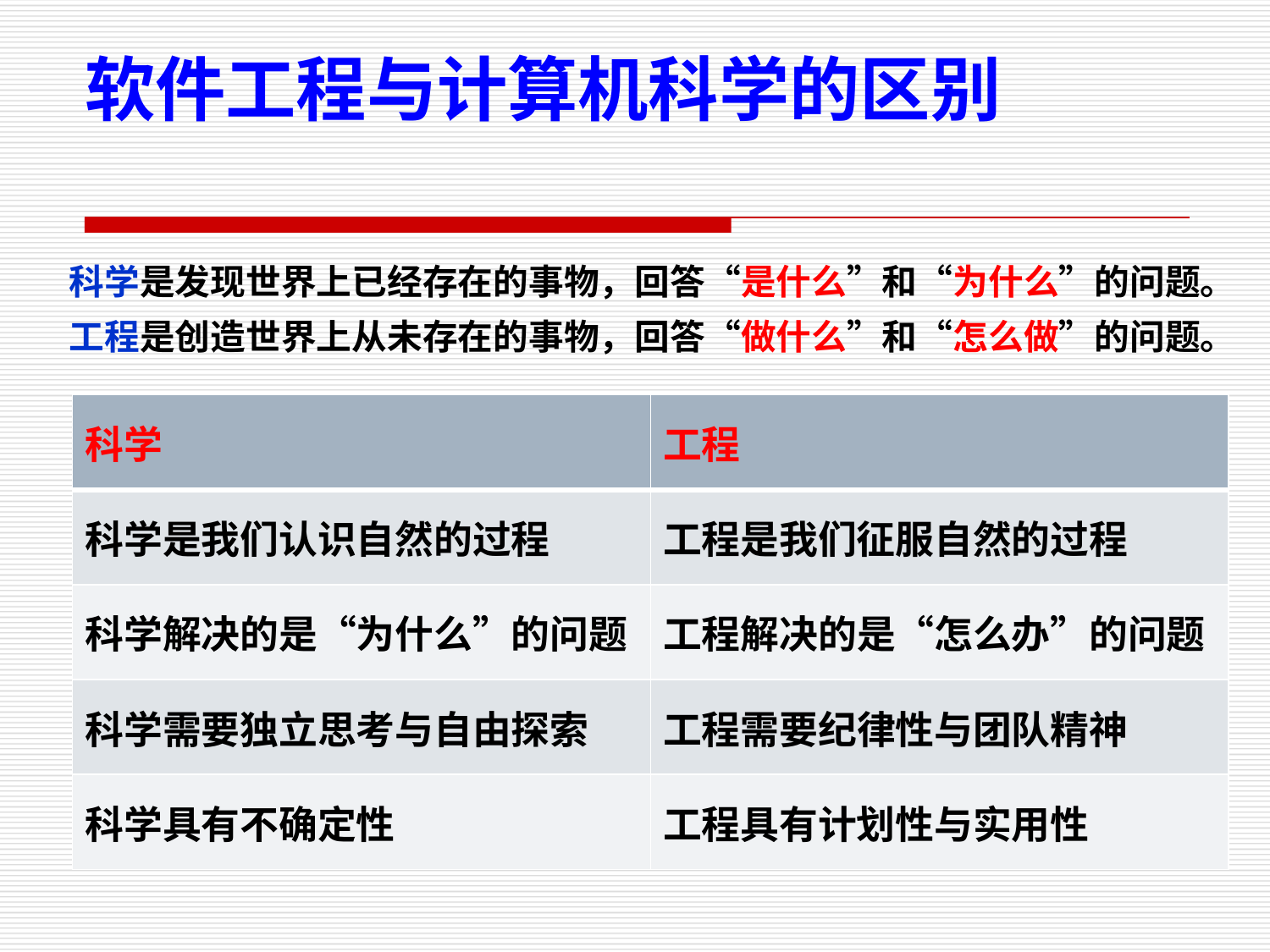

软件工程与计算机科学的区别
科学是发现世界上已经存在的事物，回答“是什么”和“为什么”的问题。
工程是创造世界上从未存在的事物，回答“做什么”和“怎么做”的问题。
| 科学 | 工程 |
| --- | --- |
| 科学是我们认识自然的过程 | 工程是我们征服自然的过程 |
| 科学解决的是“为什么”的问题 | 工程解决的是“怎么办”的问题 |
| 科学需要独立思考与自由探索 | 工程需要纪律性与团队精神 |
| 科学具有不确定性 | 工程具有计划性与实用性 |